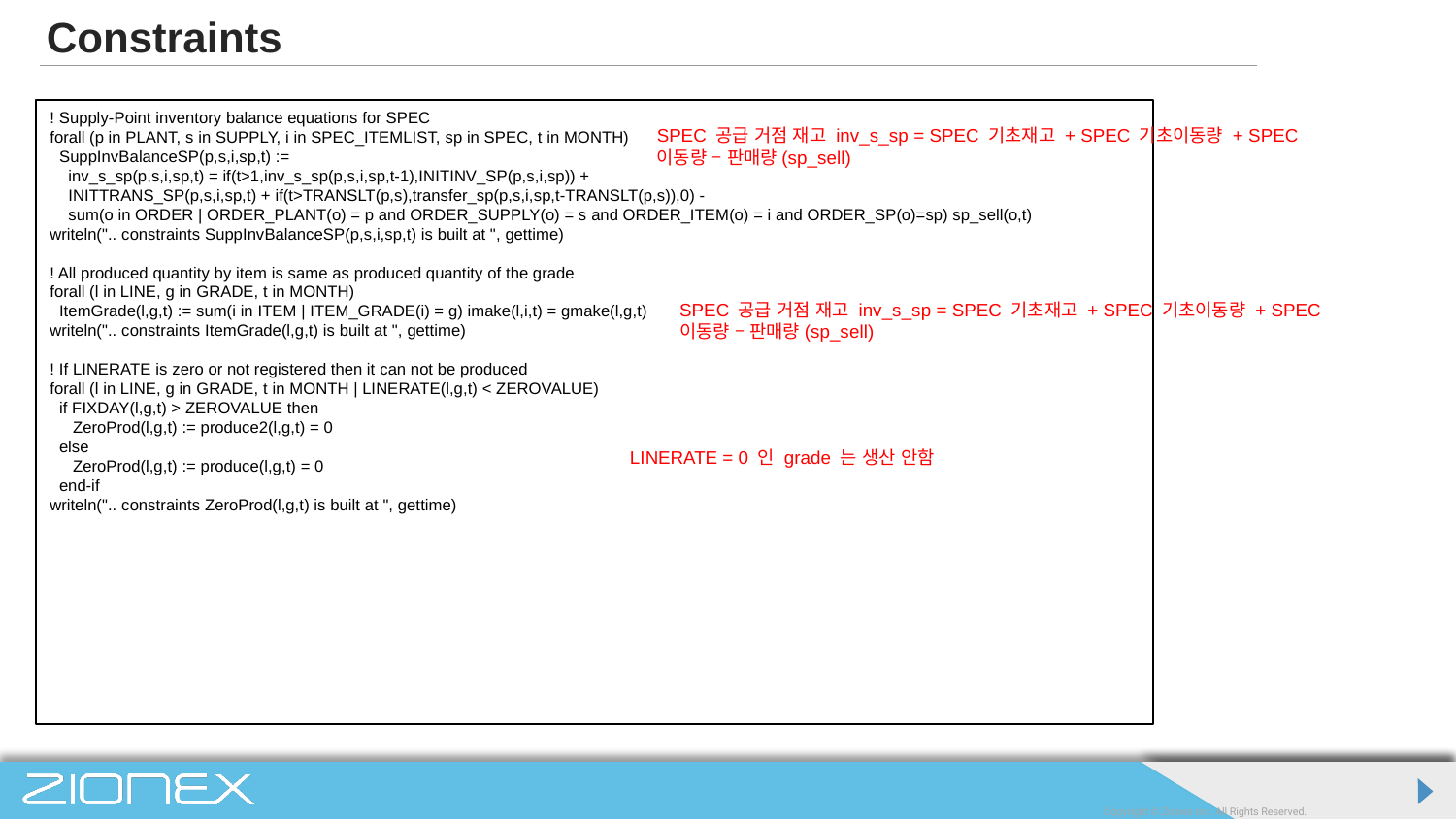

# Constraints
! Supply-Point inventory balance equations for SPEC
forall (p in PLANT, s in SUPPLY, i in SPEC_ITEMLIST, sp in SPEC, t in MONTH)
  SuppInvBalanceSP(p,s,i,sp,t) :=
    inv_s_sp(p,s,i,sp,t) = if(t>1,inv_s_sp(p,s,i,sp,t-1),INITINV_SP(p,s,i,sp)) +
    INITTRANS_SP(p,s,i,sp,t) + if(t>TRANSLT(p,s),transfer_sp(p,s,i,sp,t-TRANSLT(p,s)),0) -
    sum(o in ORDER | ORDER_PLANT(o) = p and ORDER_SUPPLY(o) = s and ORDER_ITEM(o) = i and ORDER_SP(o)=sp) sp_sell(o,t)
writeln(".. constraints SuppInvBalanceSP(p,s,i,sp,t) is built at ", gettime)

! All produced quantity by item is same as produced quantity of the grade
forall (l in LINE, g in GRADE, t in MONTH)
  ItemGrade(l,g,t) := sum(i in ITEM | ITEM_GRADE(i) = g) imake(l,i,t) = gmake(l,g,t)
writeln(".. constraints ItemGrade(l,g,t) is built at ", gettime)

! If LINERATE is zero or not registered then it can not be produced
forall (l in LINE, g in GRADE, t in MONTH | LINERATE(l,g,t) < ZEROVALUE)
  if FIXDAY(l,g,t) > ZEROVALUE then
     ZeroProd(l,g,t) := produce2(l,g,t) = 0
  else
     ZeroProd(l,g,t) := produce(l,g,t) = 0
  end-if
writeln(".. constraints ZeroProd(l,g,t) is built at ", gettime)
SPEC 공급 거점 재고 inv_s_sp = SPEC 기초재고 + SPEC 기초이동량 + SPEC 이동량 – 판매량(sp_sell)
SPEC 공급 거점 재고 inv_s_sp = SPEC 기초재고 + SPEC 기초이동량 + SPEC 이동량 – 판매량(sp_sell)
LINERATE = 0 인 grade 는 생산 안함